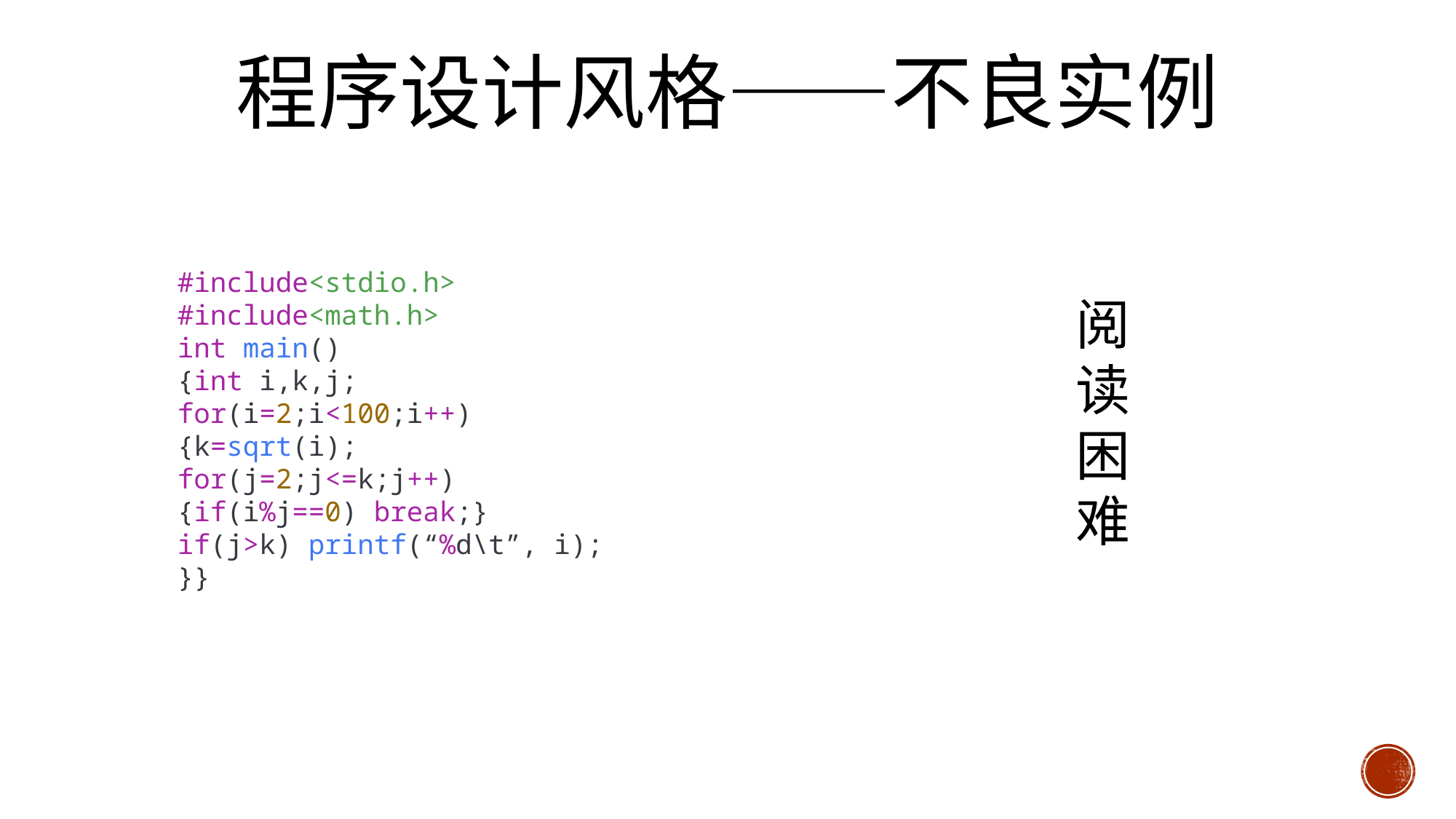

程序设计风格——不良实例
#include<stdio.h>
#include<math.h>
int main()
{int i,k,j;
for(i=2;i<100;i++)
{k=sqrt(i);
for(j=2;j<=k;j++)
{if(i%j==0) break;}
if(j>k) printf(“%d\t”, i);
}}

阅读困难